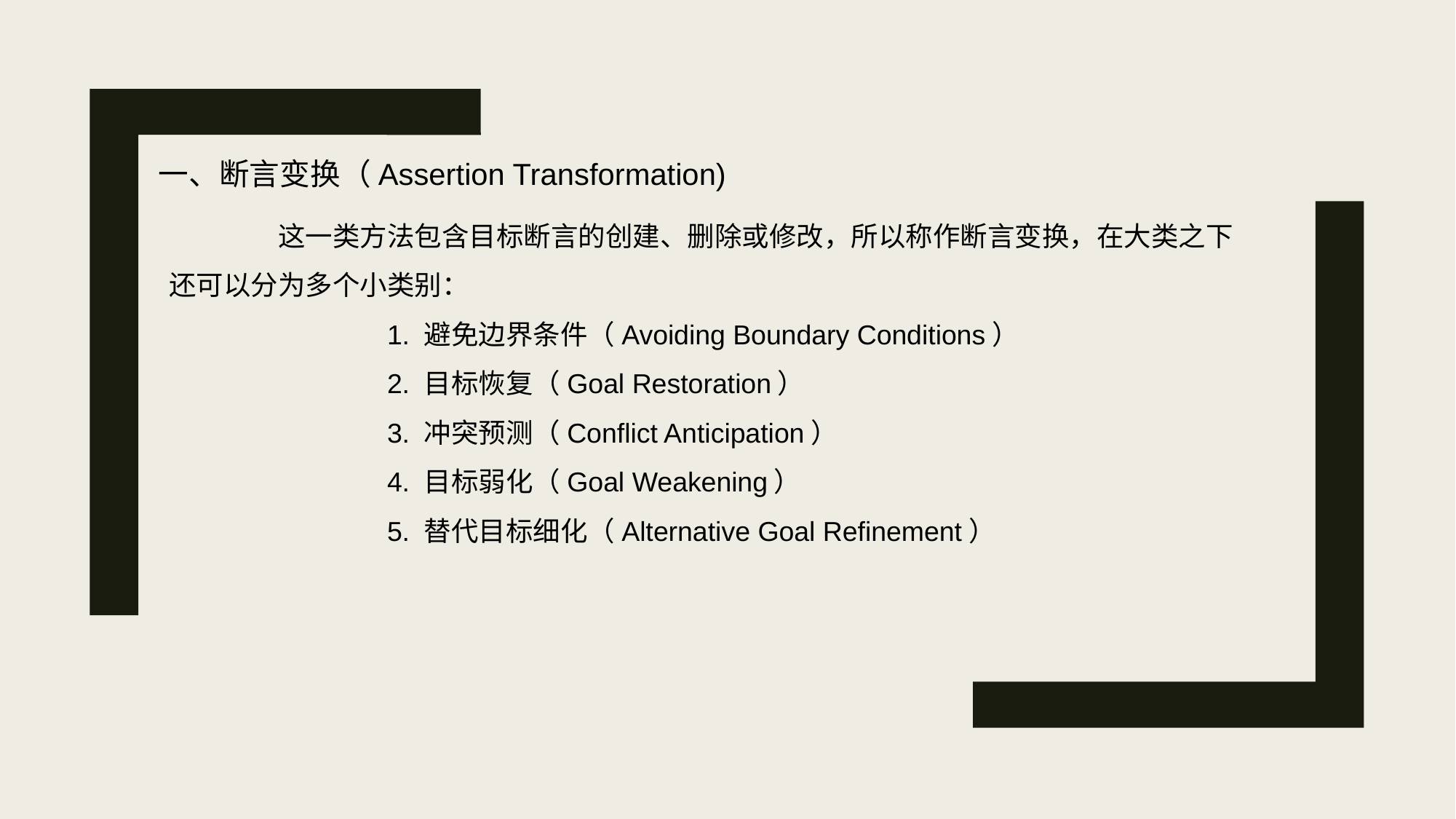

一、断言变换（Assertion Transformation)
	这一类方法包含目标断言的创建、删除或修改，所以称作断言变换，在大类之下还可以分为多个小类别：
		1. 避免边界条件（Avoiding Boundary Conditions）
		2. 目标恢复（Goal Restoration）
		3. 冲突预测（Conflict Anticipation）
		4. 目标弱化（Goal Weakening）
		5. 替代目标细化（Alternative Goal Refinement）